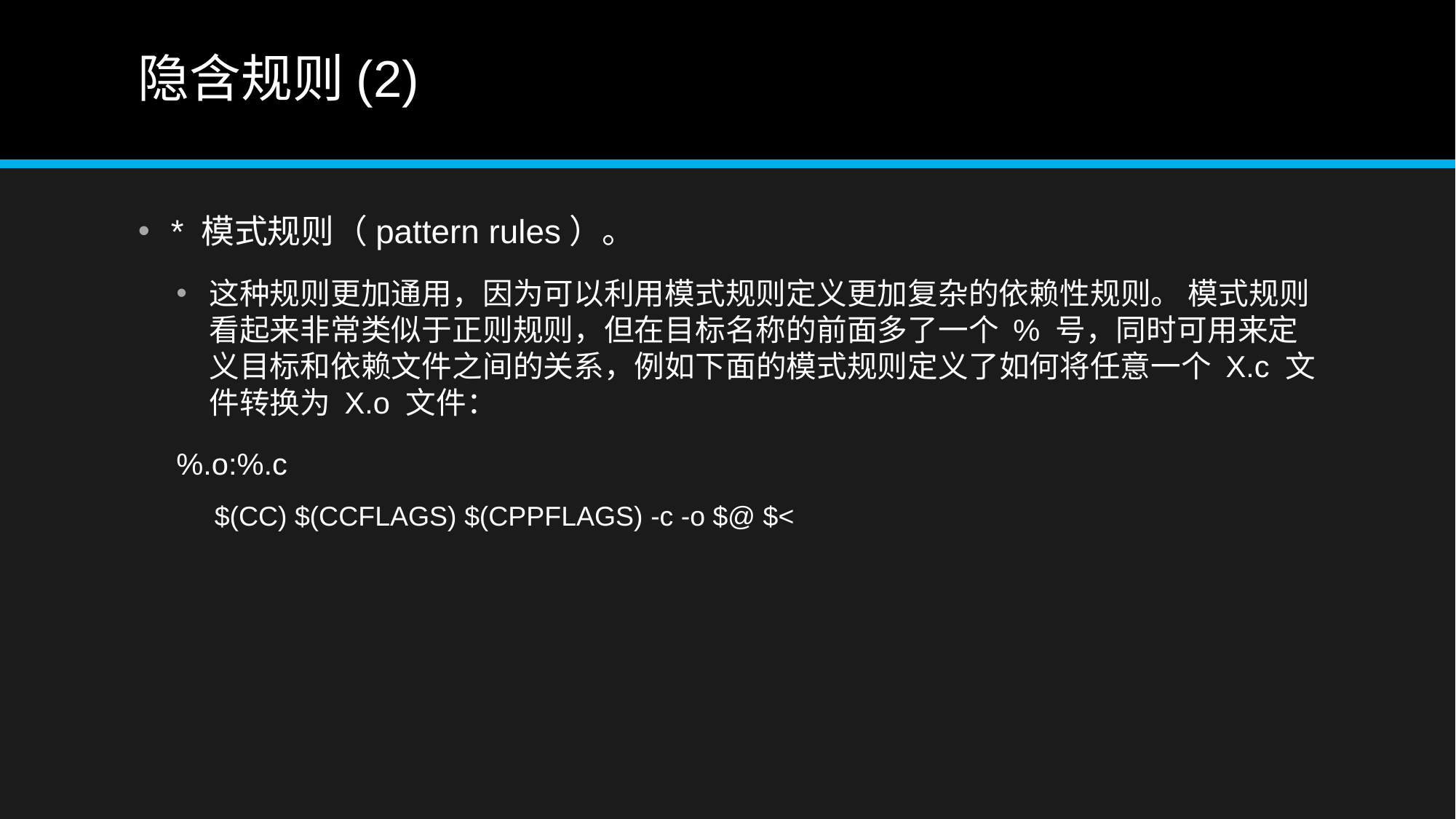

# 隐含规则(2)
* 模式规则（pattern rules）。
这种规则更加通用，因为可以利用模式规则定义更加复杂的依赖性规则。 模式规则看起来非常类似于正则规则，但在目标名称的前面多了一个 % 号，同时可用来定义目标和依赖文件之间的关系，例如下面的模式规则定义了如何将任意一个 X.c 文件转换为 X.o 文件：
%.o:%.c
$(CC) $(CCFLAGS) $(CPPFLAGS) -c -o $@ $<